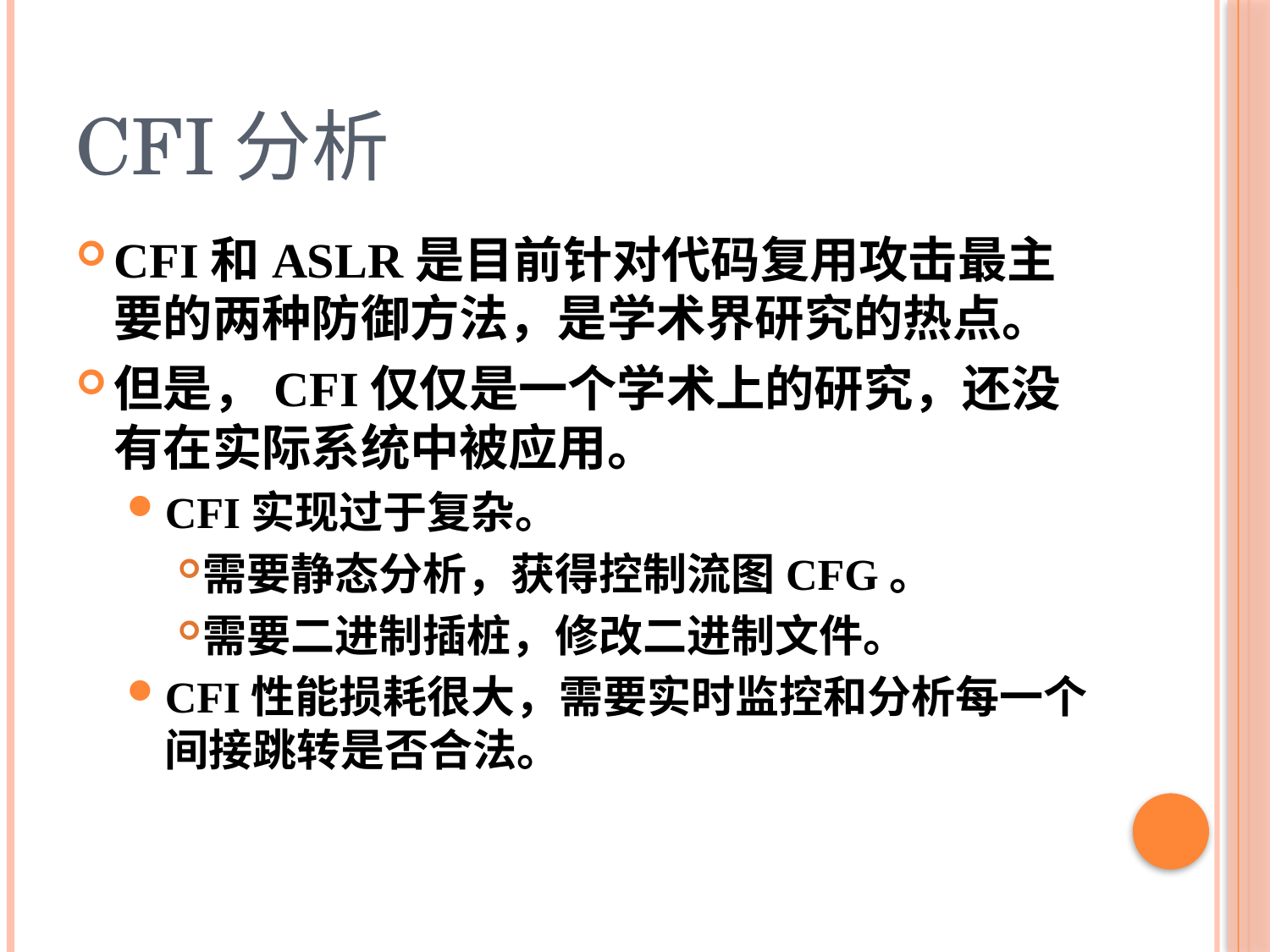

# CFI分析
CFI和ASLR是目前针对代码复用攻击最主要的两种防御方法，是学术界研究的热点。
但是，CFI仅仅是一个学术上的研究，还没有在实际系统中被应用。
CFI实现过于复杂。
需要静态分析，获得控制流图CFG。
需要二进制插桩，修改二进制文件。
CFI性能损耗很大，需要实时监控和分析每一个间接跳转是否合法。